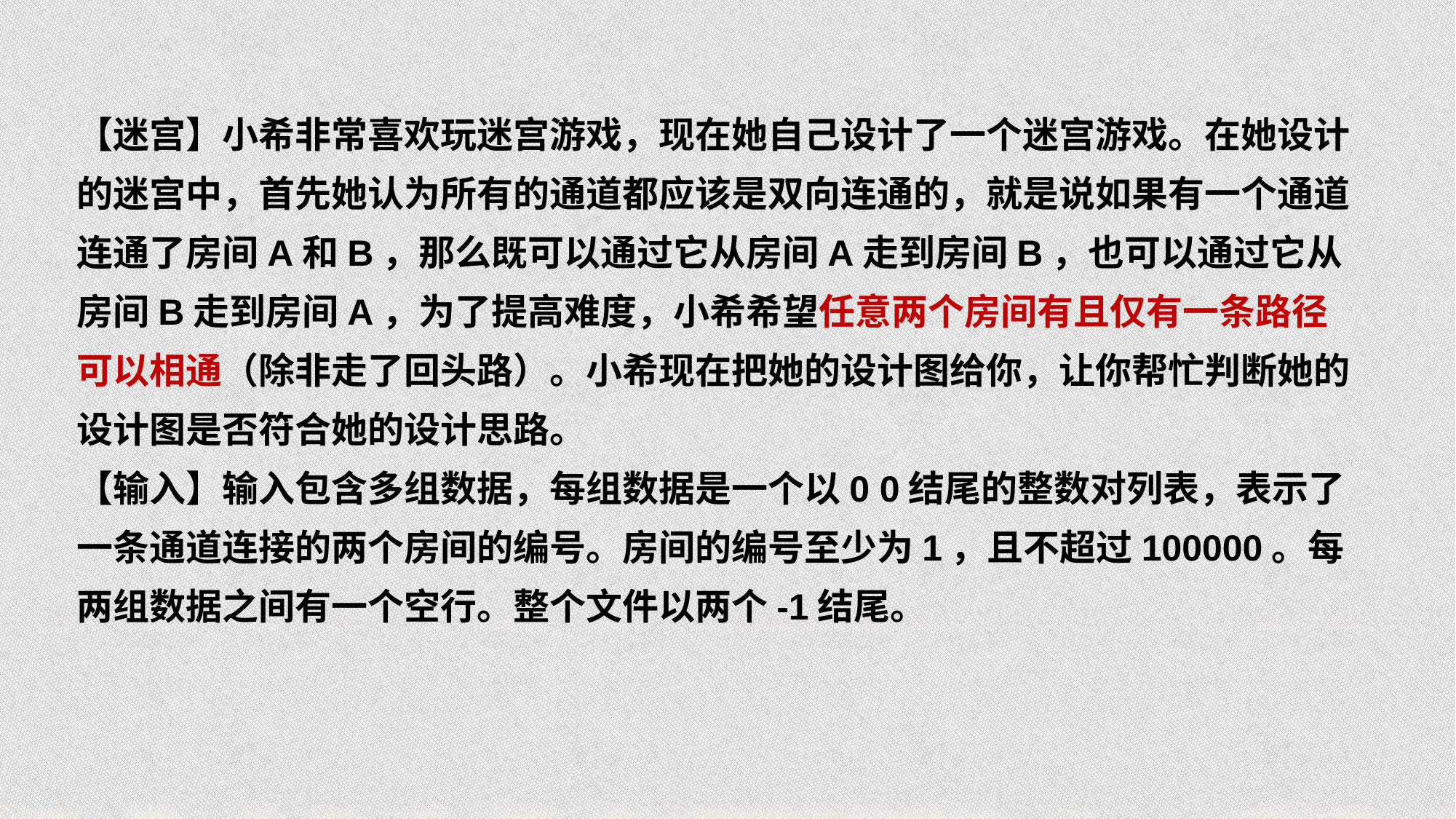

【迷宫】小希非常喜欢玩迷宫游戏，现在她自己设计了一个迷宫游戏。在她设计的迷宫中，首先她认为所有的通道都应该是双向连通的，就是说如果有一个通道连通了房间A和B，那么既可以通过它从房间A走到房间B，也可以通过它从房间B走到房间A，为了提高难度，小希希望任意两个房间有且仅有一条路径可以相通（除非走了回头路）。小希现在把她的设计图给你，让你帮忙判断她的设计图是否符合她的设计思路。
【输入】输入包含多组数据，每组数据是一个以0 0结尾的整数对列表，表示了一条通道连接的两个房间的编号。房间的编号至少为1，且不超过100000。每两组数据之间有一个空行。整个文件以两个-1结尾。